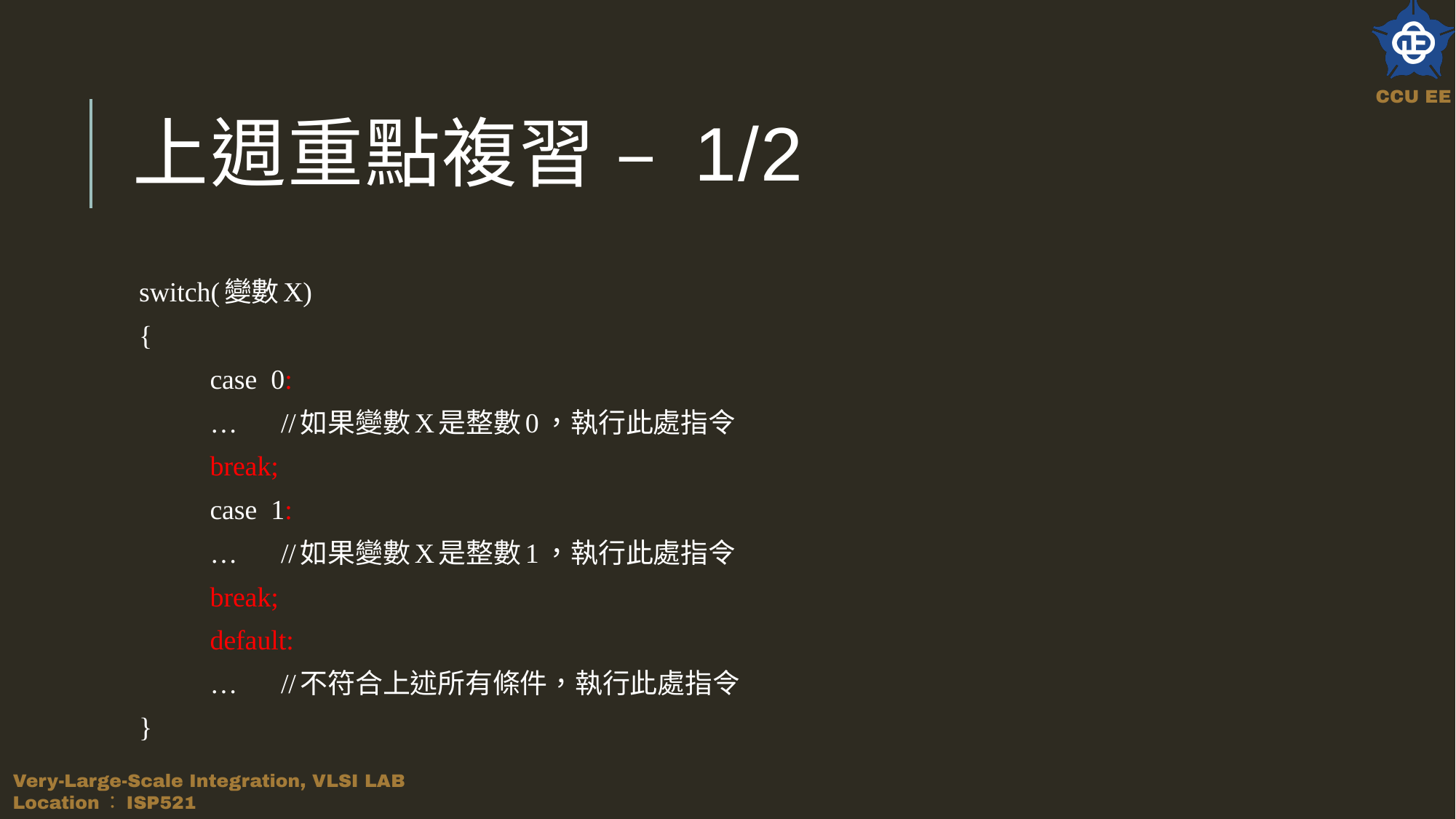

# 上週重點複習 – 1/2
switch(變數X)
{
	case  0:
	…	//如果變數X是整數0，執行此處指令
	break;
	case  1:
	…	//如果變數X是整數1，執行此處指令
	break;
	default:
	…	//不符合上述所有條件，執行此處指令
}